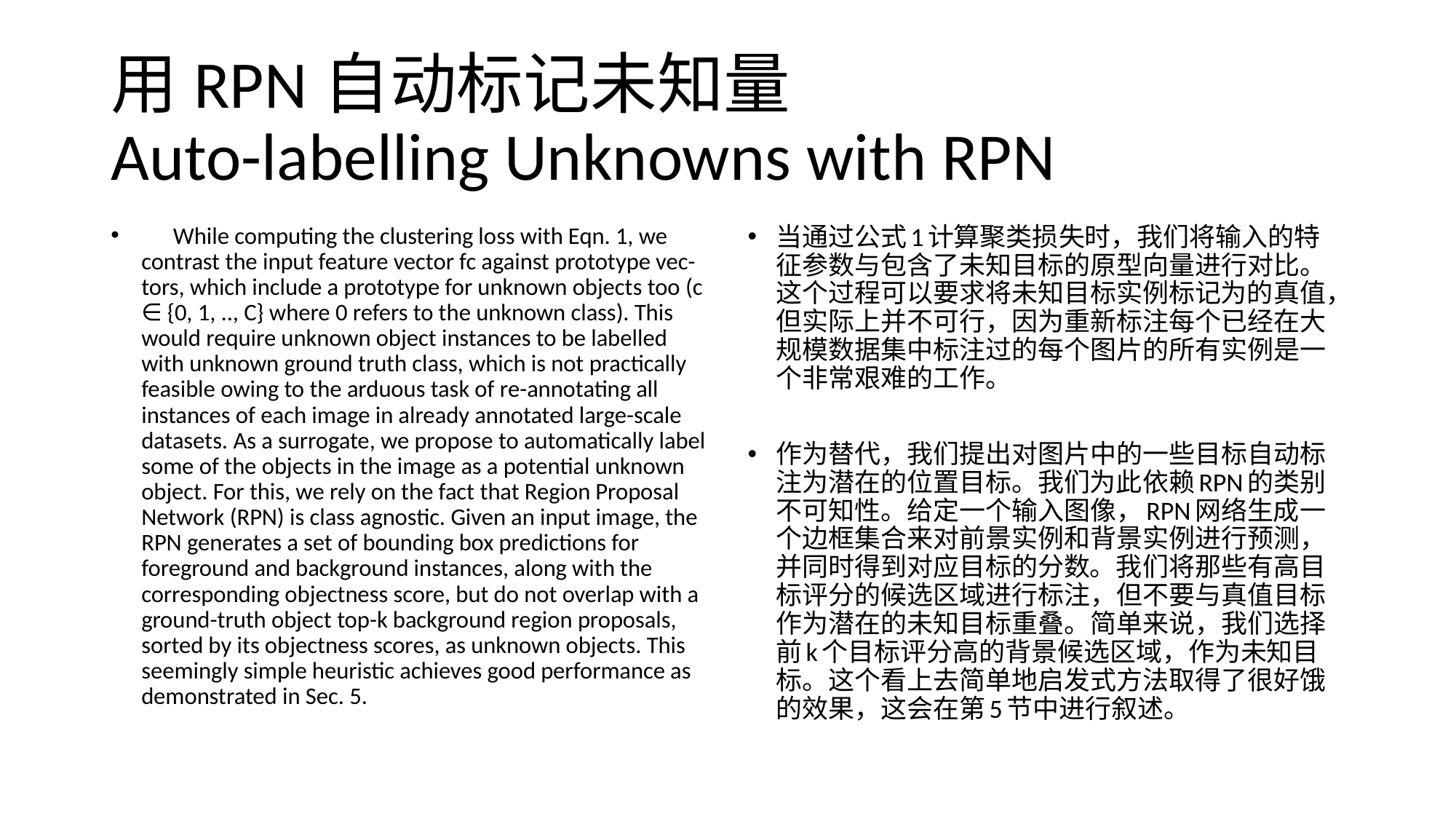

# 用RPN自动标记未知量 Auto-labelling Unknowns with RPN
      While computing the clustering loss with Eqn. 1, we contrast the input feature vector fc against prototype vec-tors, which include a prototype for unknown objects too (c ∈ {0, 1, .., C} where 0 refers to the unknown class). This would require unknown object instances to be labelled with unknown ground truth class, which is not practically feasible owing to the arduous task of re-annotating all instances of each image in already annotated large-scale datasets. As a surrogate, we propose to automatically label some of the objects in the image as a potential unknown object. For this, we rely on the fact that Region Proposal Network (RPN) is class agnostic. Given an input image, the RPN generates a set of bounding box predictions for foreground and background instances, along with the corresponding objectness score, but do not overlap with a ground-truth object top-k background region proposals, sorted by its objectness scores, as unknown objects. This seemingly simple heuristic achieves good performance as demonstrated in Sec. 5.
当通过公式1计算聚类损失时，我们将输入的特征参数与包含了未知目标的原型向量进行对比。这个过程可以要求将未知目标实例标记为的真值，但实际上并不可行，因为重新标注每个已经在大规模数据集中标注过的每个图片的所有实例是一个非常艰难的工作。

作为替代，我们提出对图片中的一些目标自动标注为潜在的位置目标。我们为此依赖RPN的类别不可知性。给定一个输入图像，RPN网络生成一个边框集合来对前景实例和背景实例进行预测，并同时得到对应目标的分数。我们将那些有高目标评分的候选区域进行标注，但不要与真值目标作为潜在的未知目标重叠。简单来说，我们选择前k个目标评分高的背景候选区域，作为未知目标。这个看上去简单地启发式方法取得了很好饿的效果，这会在第5节中进行叙述。